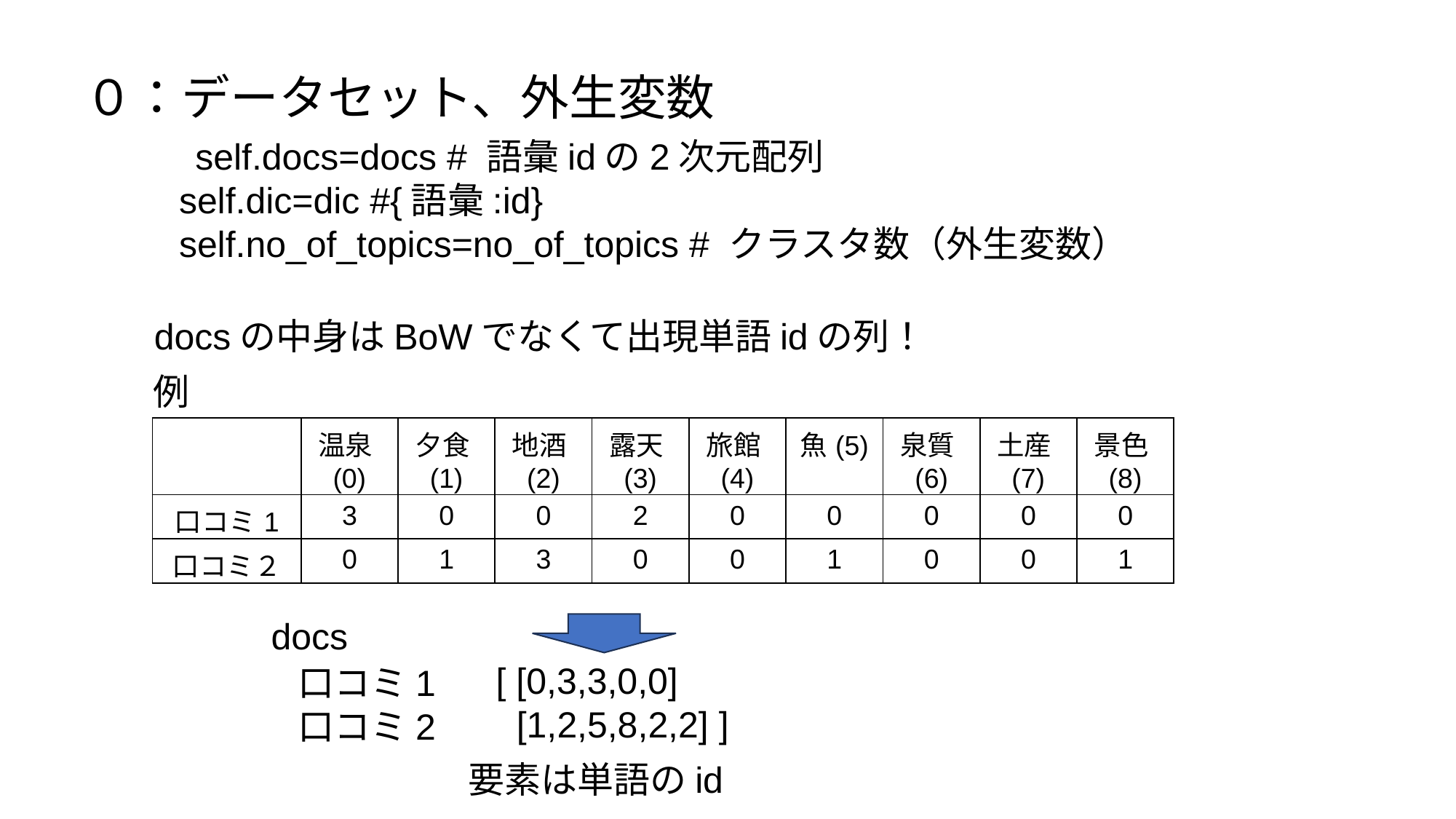

０：データセット、外生変数
　　  self.docs=docs # 語彙idの2次元配列
        self.dic=dic #{語彙:id}
        self.no_of_topics=no_of_topics # クラスタ数（外生変数）
docsの中身はBoWでなくて出現単語idの列！
例
|  | 温泉(0) | 夕食(1) | 地酒(2) | 露天(3) | 旅館(4) | 魚(5) | 泉質(6) | 土産(7) | 景色(8) |
| --- | --- | --- | --- | --- | --- | --- | --- | --- | --- |
| 口コミ1 | 3 | 0 | 0 | 2 | 0 | 0 | 0 | 0 | 0 |
| 口コミ２ | 0 | 1 | 3 | 0 | 0 | 1 | 0 | 0 | 1 |
docs

[ [0,3,3,0,0]
  [1,2,5,8,2,2] ]
口コミ1
口コミ2
要素は単語のid